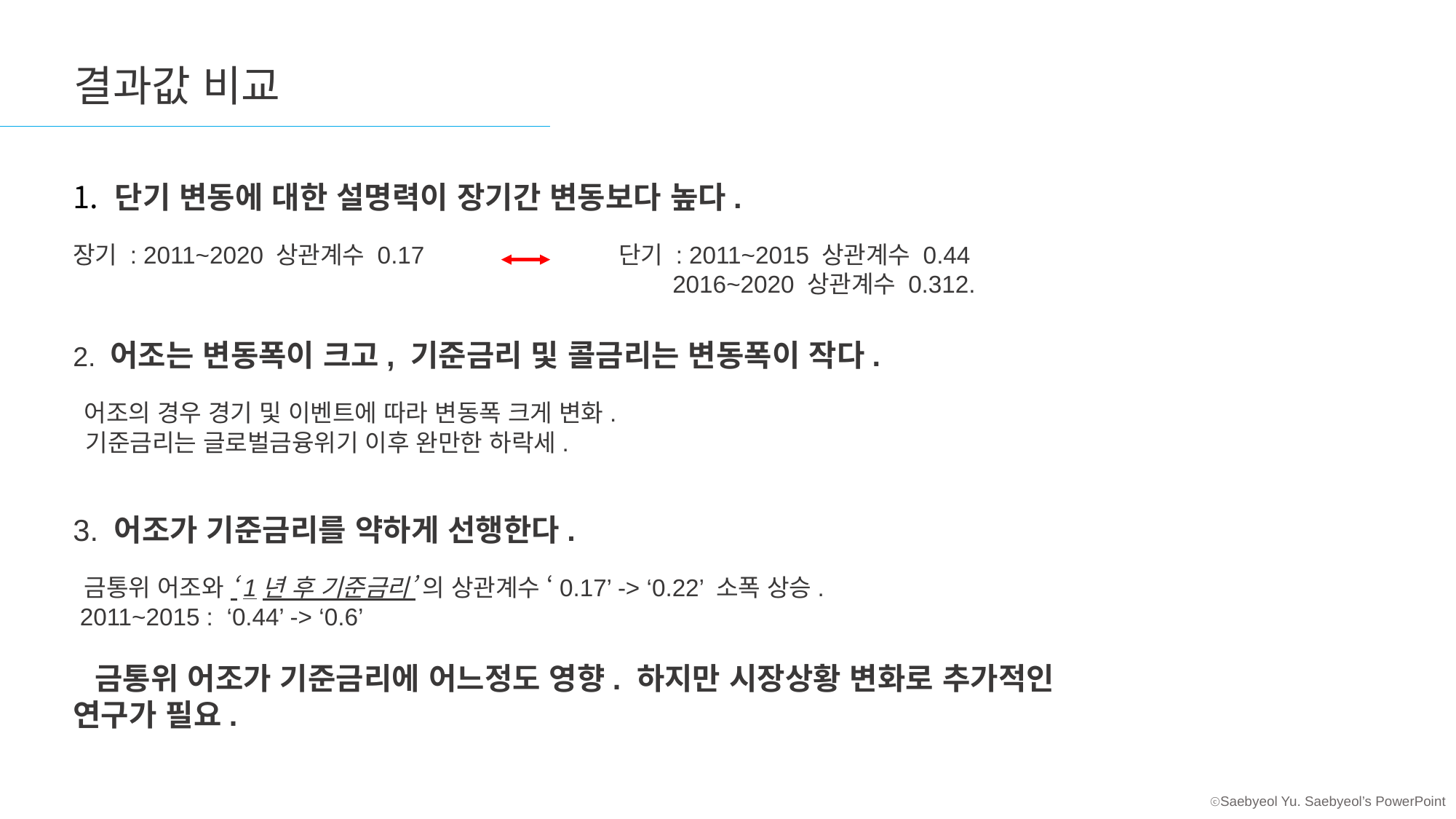

결과값 비교

 단기 변동에 대한 설명력이 장기간 변동보다 높다.

장기 : 2011~2020 상관계수 0.17 		단기 : 2011~2015 상관계수 0.44
					        2016~2020 상관계수 0.312.

2. 어조는 변동폭이 크고, 기준금리 및 콜금리는 변동폭이 작다.

 어조의 경우 경기 및 이벤트에 따라 변동폭 크게 변화.
 기준금리는 글로벌금융위기 이후 완만한 하락세.

3. 어조가 기준금리를 약하게 선행한다.

 금통위 어조와 ‘1년 후 기준금리’ 의 상관계수 ‘0.17’ -> ‘0.22’ 소폭 상승.
 2011~2015 :  ‘0.44’ -> ‘0.6’
  금통위 어조가 기준금리에 어느정도 영향. 하지만 시장상황 변화로 추가적인 연구가 필요.